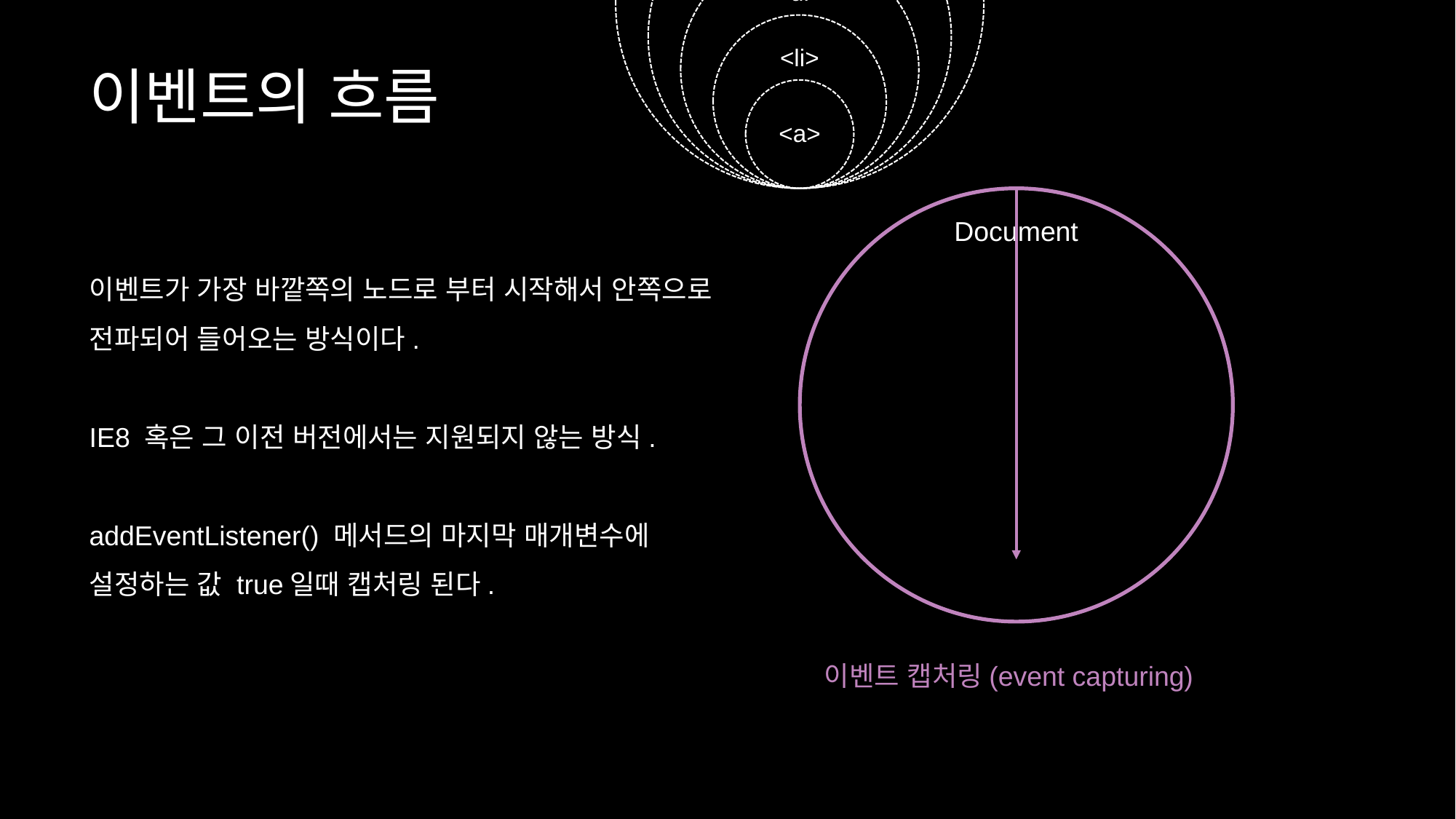

이벤트의 흐름
Document
<ul>
<li>
<a>

이벤트가 가장 바깥쪽의 노드로 부터 시작해서 안쪽으로 전파되어 들어오는 방식이다.

IE8 혹은 그 이전 버전에서는 지원되지 않는 방식.

addEventListener() 메서드의 마지막 매개변수에 설정하는 값 true일때 캡처링 된다.

이벤트 캡처링(event capturing)